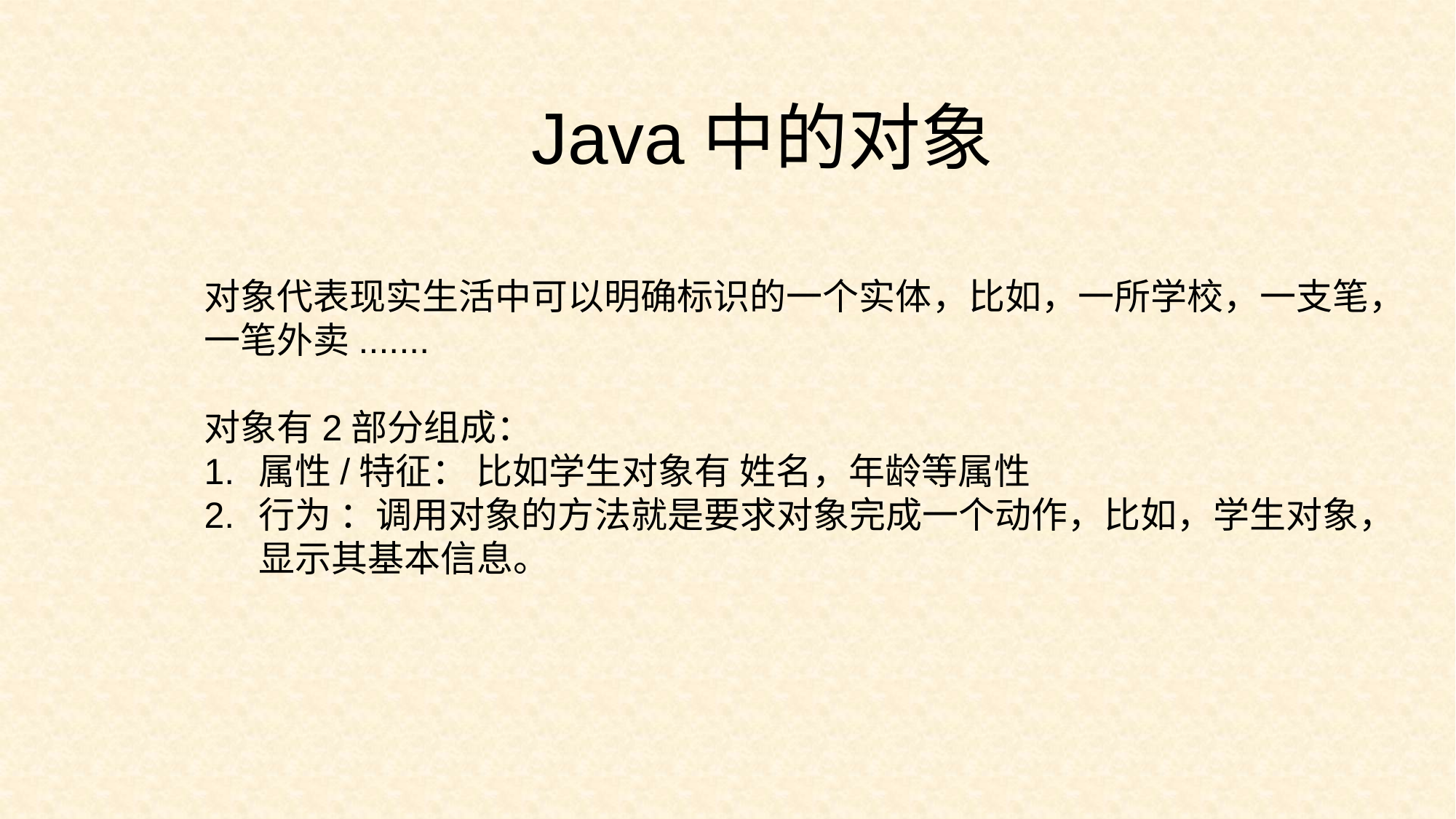

Java中的对象
对象代表现实生活中可以明确标识的一个实体，比如，一所学校，一支笔，一笔外卖.......

对象有2部分组成：
属性/特征： 比如学生对象有 姓名，年龄等属性
行为 ：调用对象的方法就是要求对象完成一个动作，比如，学生对象，显示其基本信息。